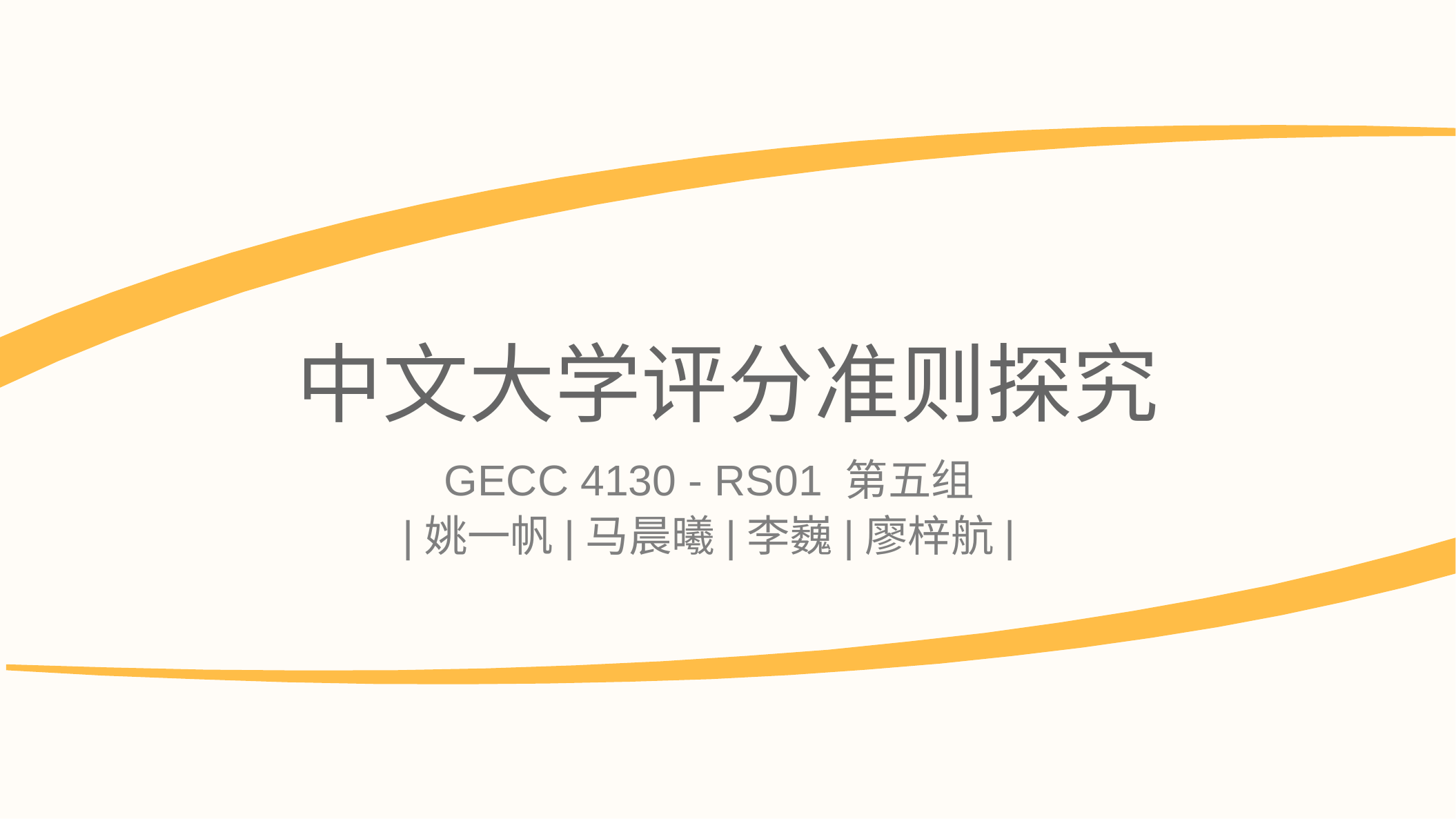

中文大学评分准则探究
GECC 4130 - RS01 第五组
|姚一帆|马晨曦|李巍|廖梓航|